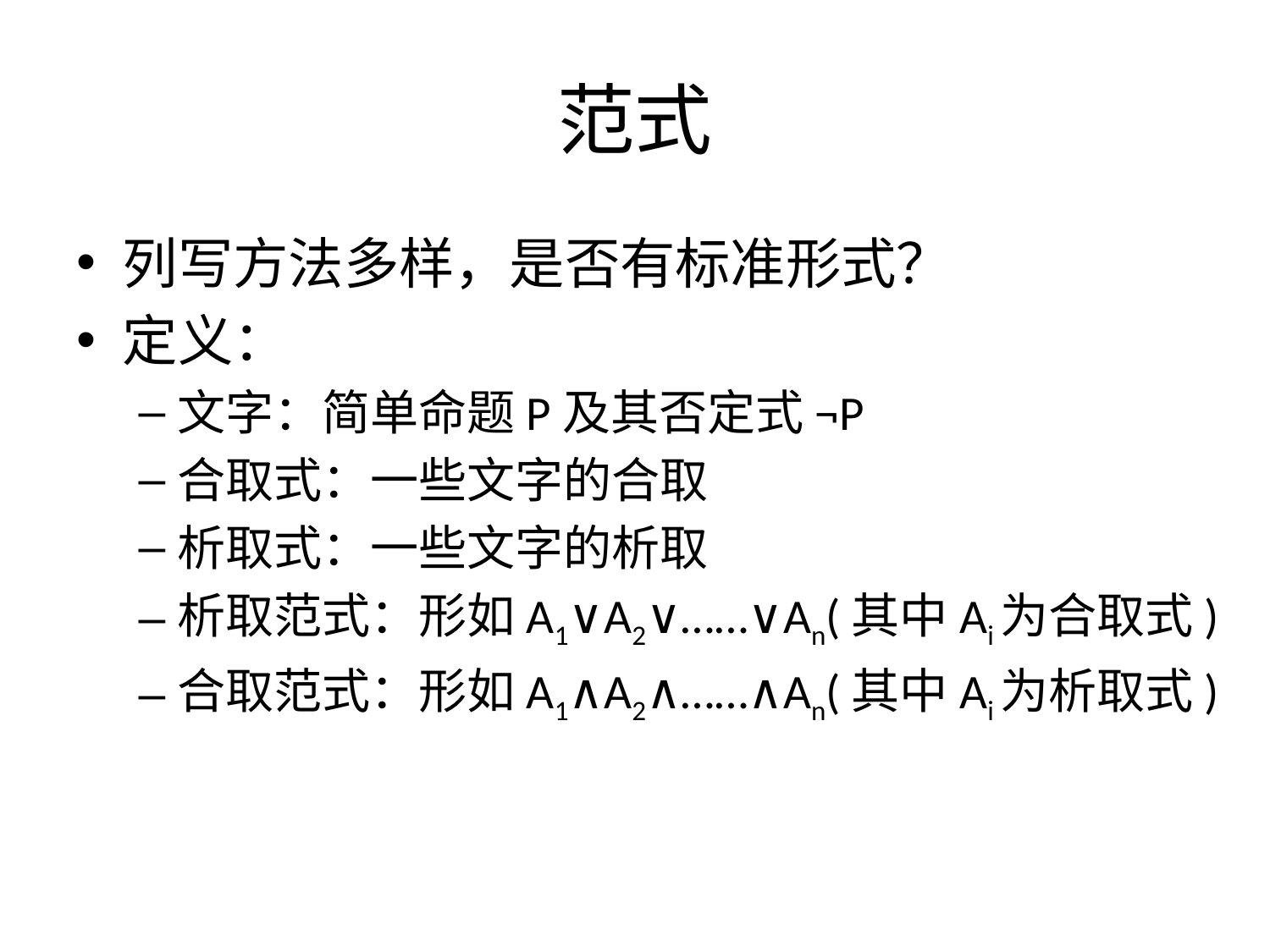

# 范式
列写方法多样，是否有标准形式？
定义：
文字：简单命题P及其否定式¬P
合取式：一些文字的合取
析取式：一些文字的析取
析取范式：形如A1∨A2∨……∨An(其中Ai为合取式)
合取范式：形如A1∧A2∧……∧An(其中Ai为析取式)